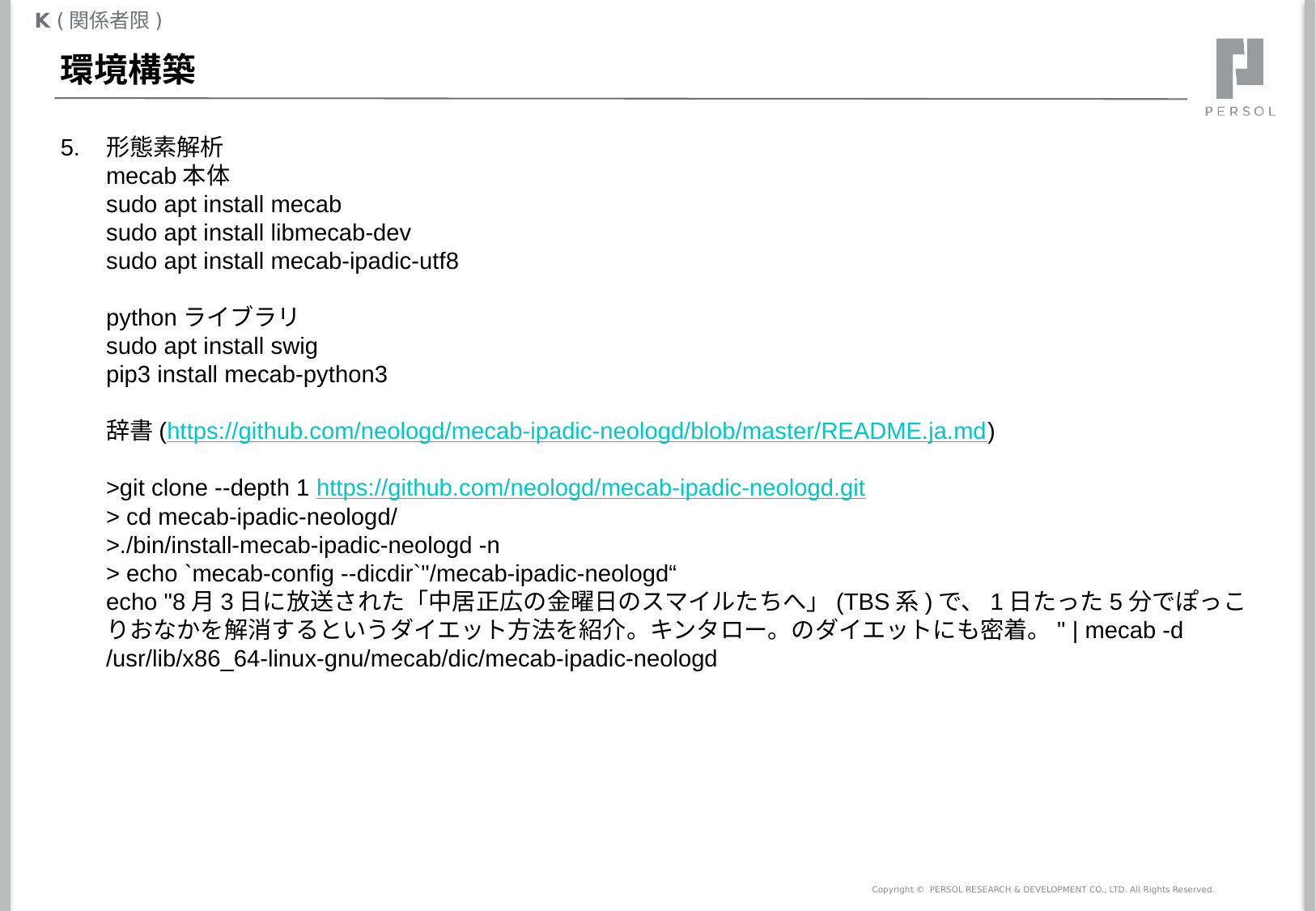

# 環境構築
形態素解析
mecab本体
sudo apt install mecab
sudo apt install libmecab-dev
sudo apt install mecab-ipadic-utf8
pythonライブラリ
sudo apt install swig
pip3 install mecab-python3
辞書(https://github.com/neologd/mecab-ipadic-neologd/blob/master/README.ja.md)
>git clone --depth 1 https://github.com/neologd/mecab-ipadic-neologd.git
> cd mecab-ipadic-neologd/
>./bin/install-mecab-ipadic-neologd -n
> echo `mecab-config --dicdir`"/mecab-ipadic-neologd“
echo "8月3日に放送された「中居正広の金曜日のスマイルたちへ」(TBS系)で、1日たった5分でぽっこりおなかを解消するというダイエット方法を紹介。キンタロー。のダイエットにも密着。" | mecab -d /usr/lib/x86_64-linux-gnu/mecab/dic/mecab-ipadic-neologd